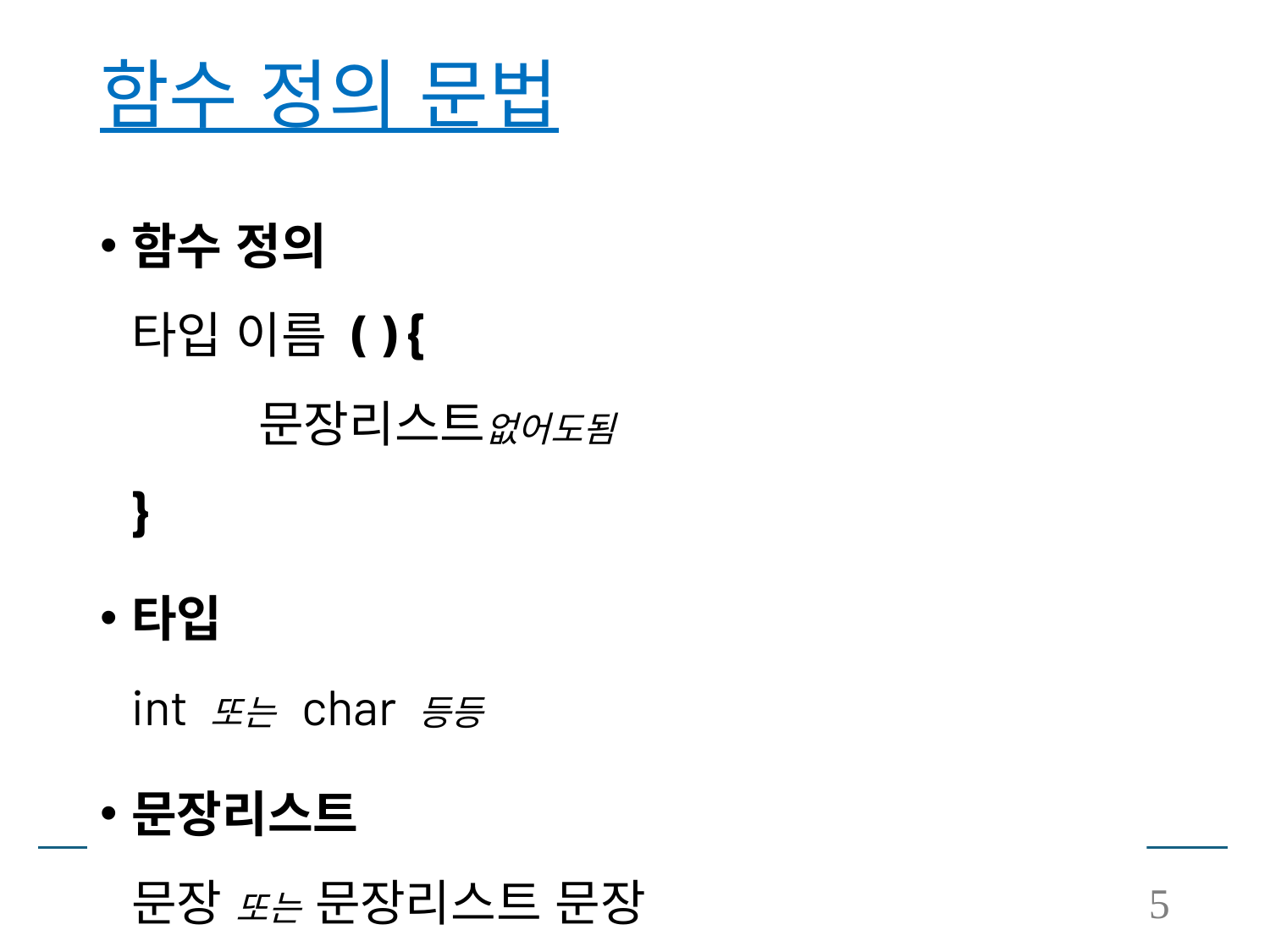

# 함수 정의 문법
함수 정의
타입 이름 ( ) {
	문장리스트없어도됨
}
타입
int 또는 char 등등
문장리스트
문장 또는 문장리스트 문장
C (2025)
5